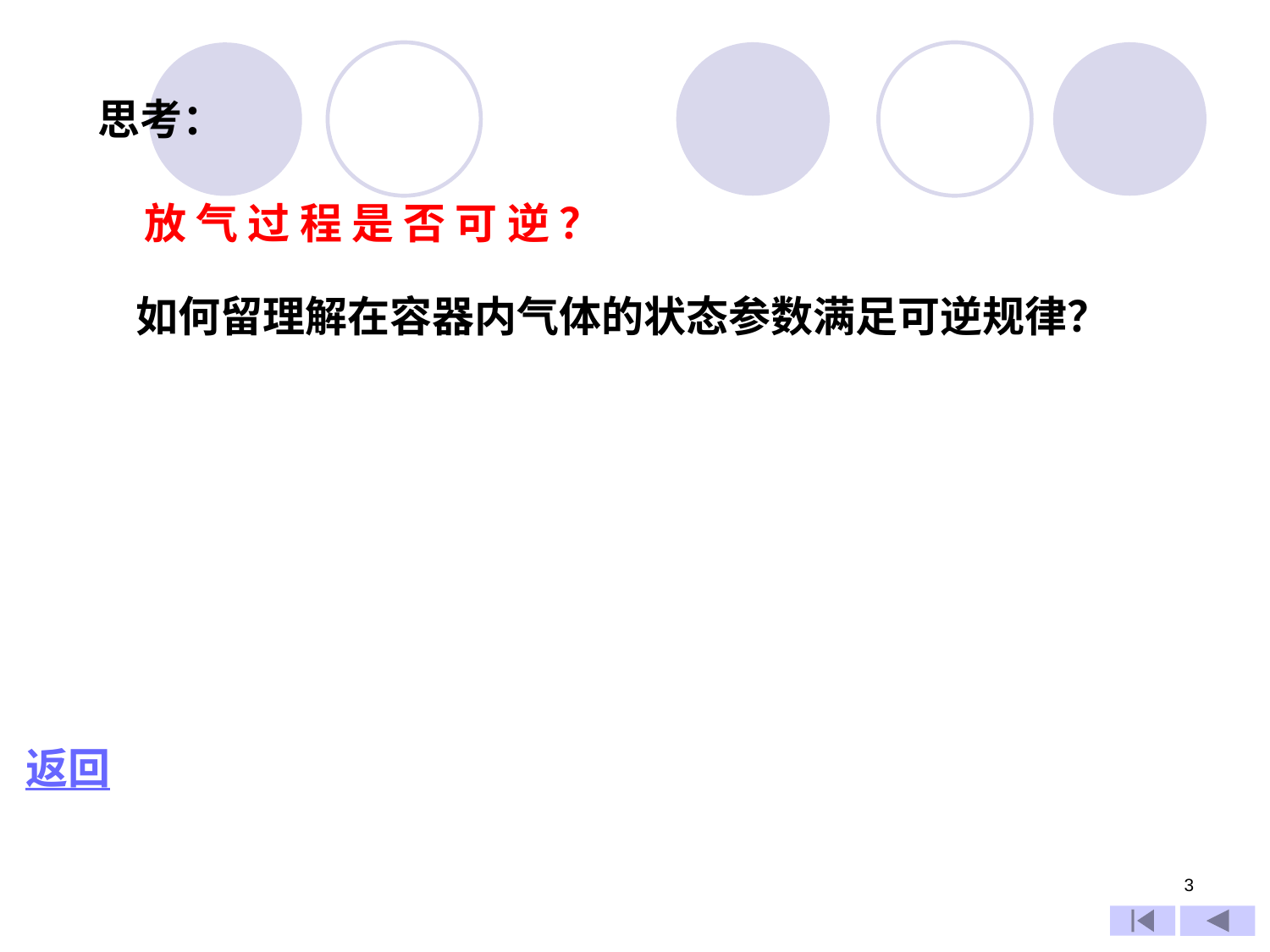

思考：
    放 气 过 程 是 否 可 逆 ？
如何留理解在容器内气体的状态参数满足可逆规律？
返回
3